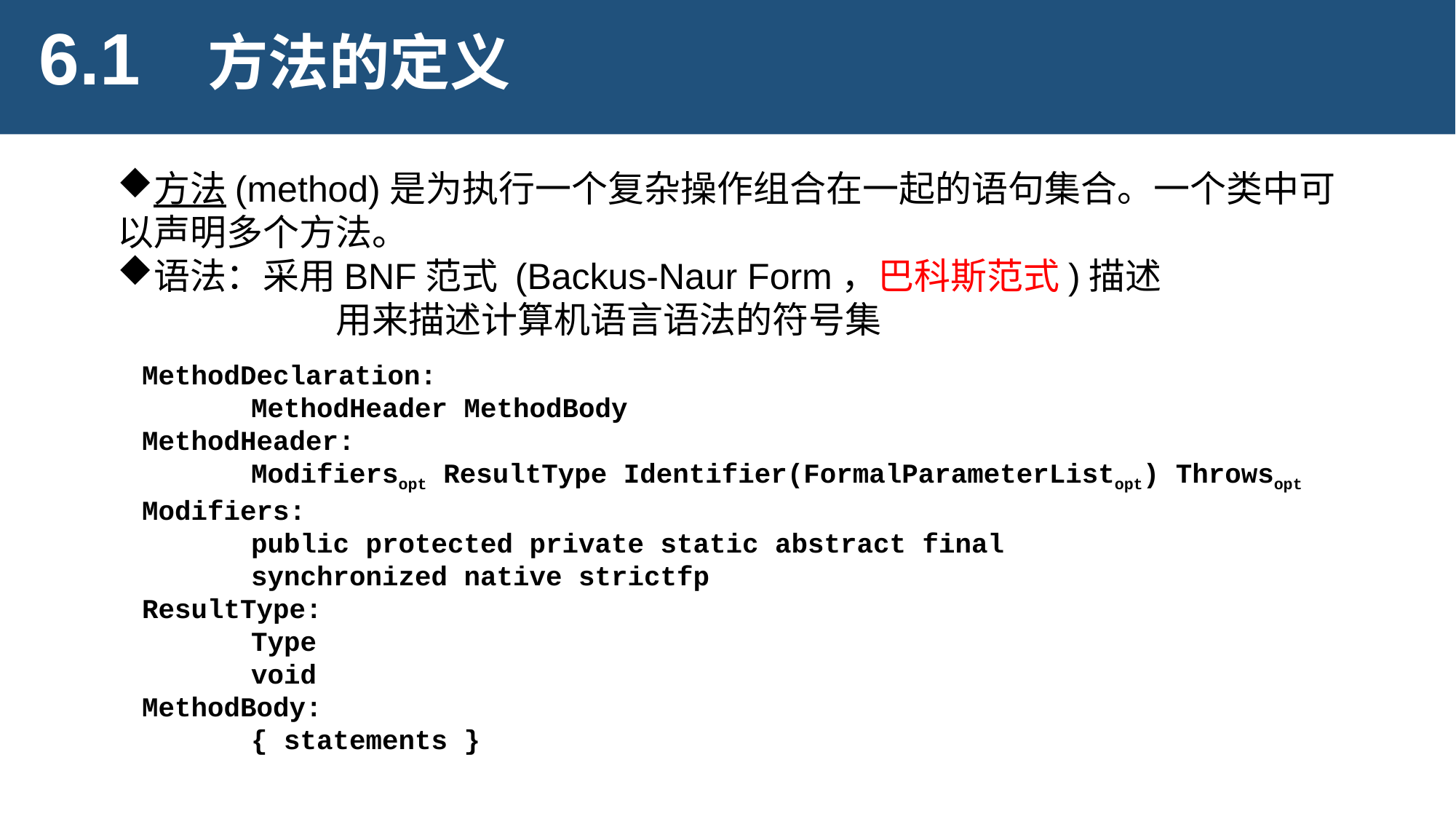

6.1
方法的定义

方法(method)是为执行一个复杂操作组合在一起的语句集合。一个类中可以声明多个方法。
语法：采用BNF范式 (Backus-Naur Form，巴科斯范式)描述
		用来描述计算机语言语法的符号集

MethodDeclaration:
	MethodHeader MethodBody
MethodHeader:
	Modifiersopt ResultType Identifier(FormalParameterListopt) Throwsopt
Modifiers:
	public protected private static abstract final
	synchronized native strictfp
ResultType:
	Type
	void
MethodBody:
	{ statements }